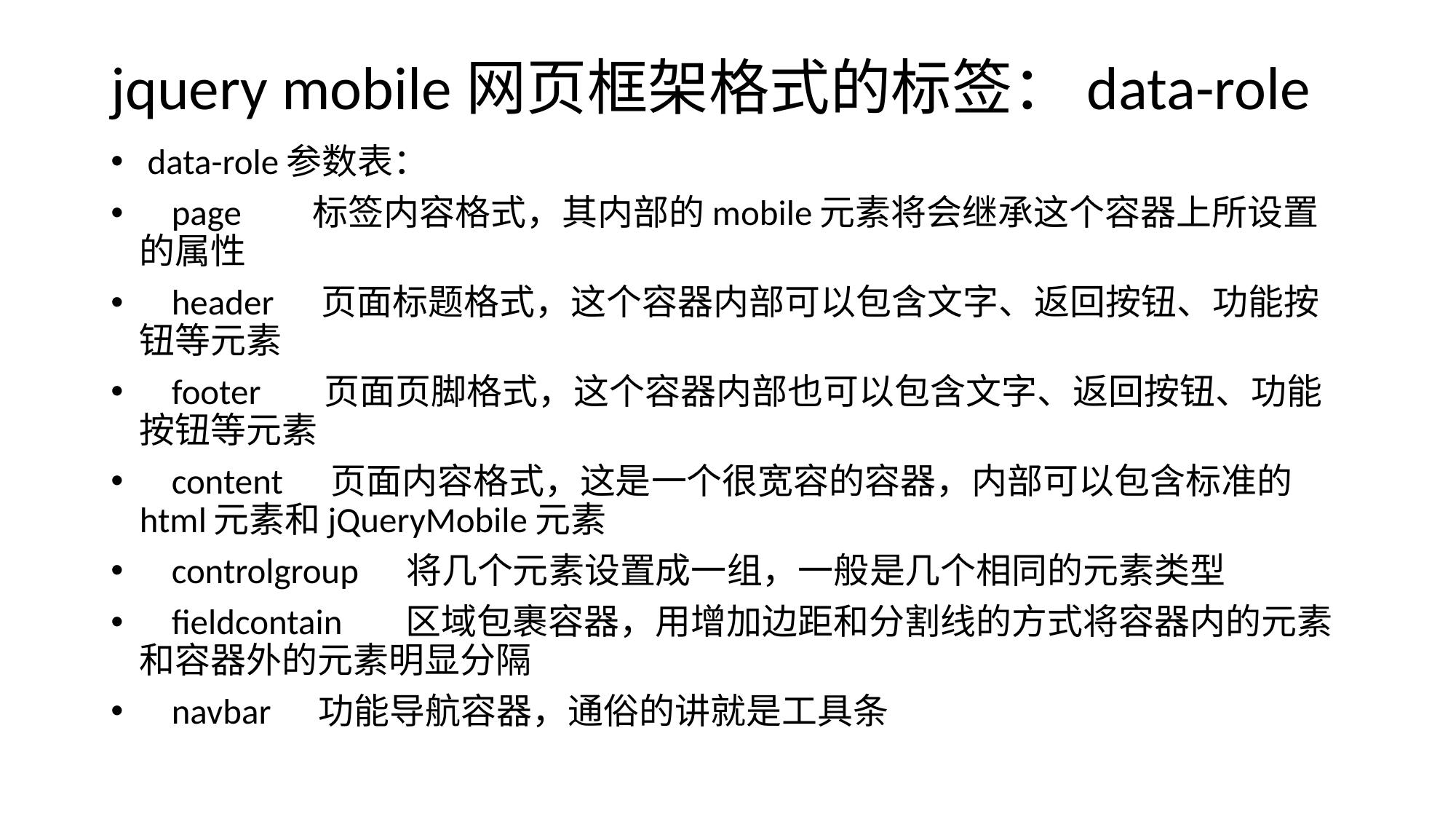

# jquery mobile网页框架格式的标签：data-role
 data-role参数表：
    page        标签内容格式，其内部的mobile元素将会继承这个容器上所设置的属性
    header     页面标题格式，这个容器内部可以包含文字、返回按钮、功能按钮等元素
    footer       页面页脚格式，这个容器内部也可以包含文字、返回按钮、功能按钮等元素
    content     页面内容格式，这是一个很宽容的容器，内部可以包含标准的html元素和jQueryMobile元素
    controlgroup     将几个元素设置成一组，一般是几个相同的元素类型
    fieldcontain       区域包裹容器，用增加边距和分割线的方式将容器内的元素和容器外的元素明显分隔
    navbar     功能导航容器，通俗的讲就是工具条